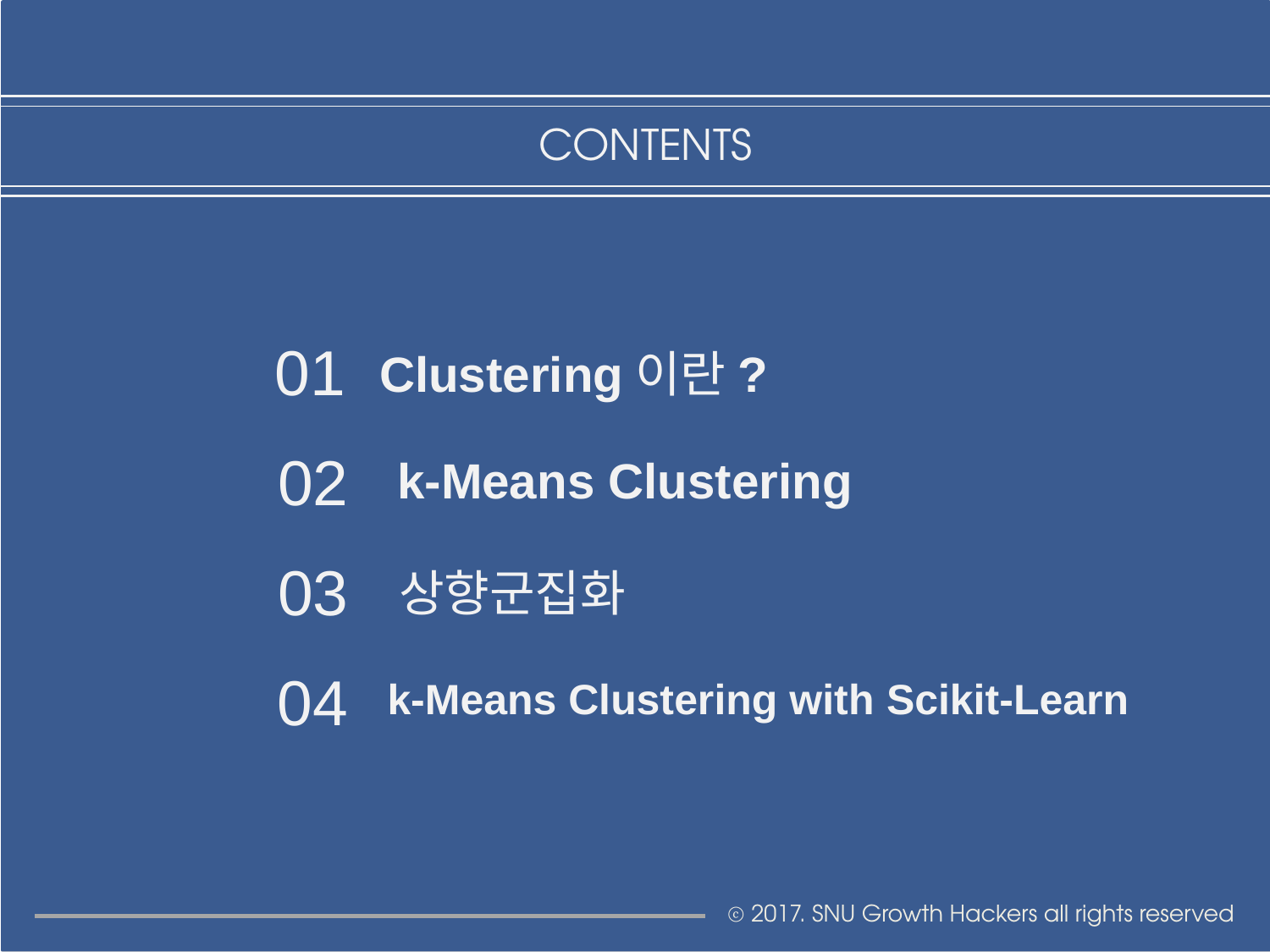

CONTENTS
01
Clustering이란?
02
k-Means Clustering
03
상향군집화
04
k-Means Clustering with Scikit-Learn
ⓒ 2017. SNU Growth Hackers all rights reserved